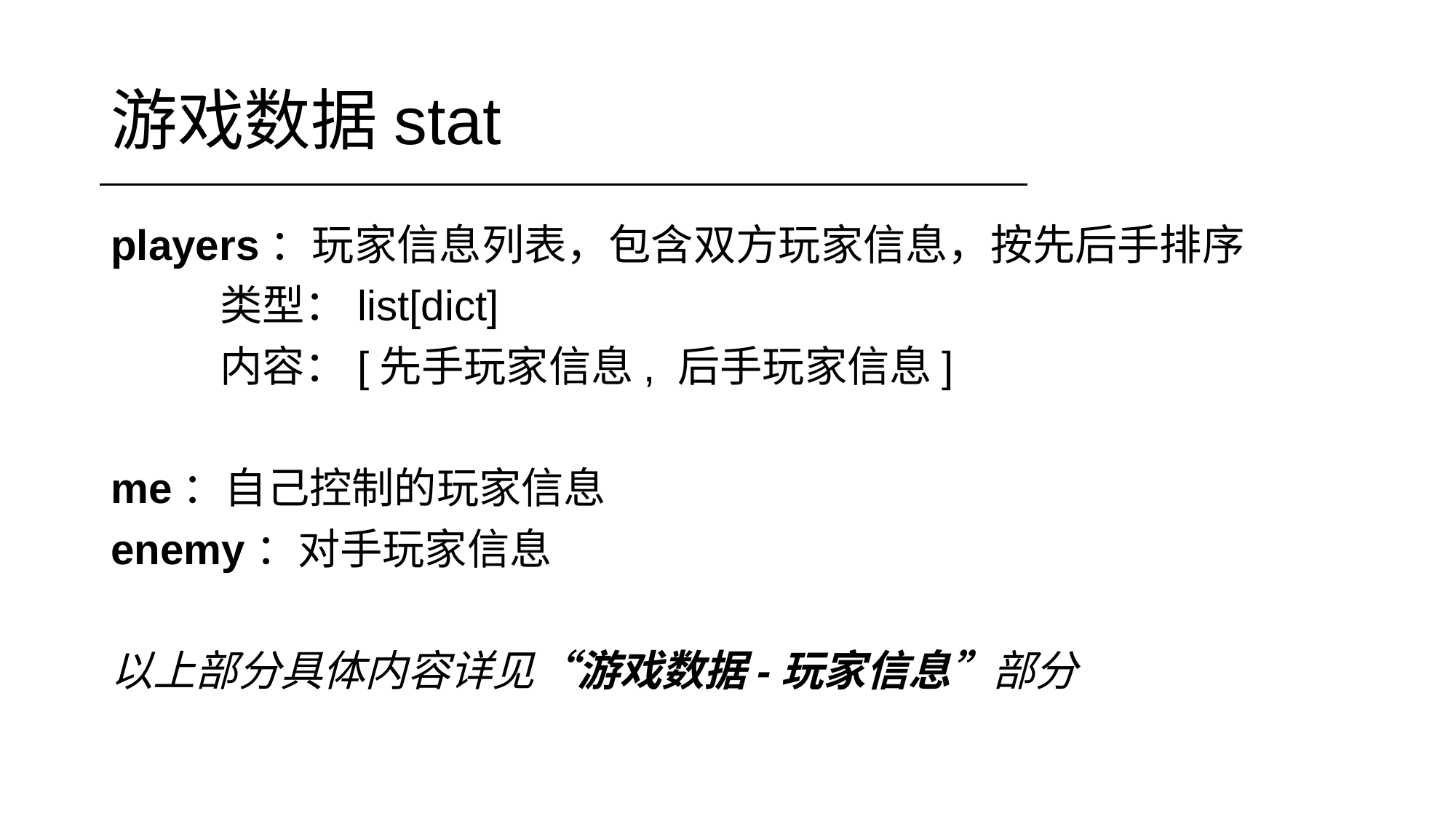

# 游戏数据stat
players：玩家信息列表，包含双方玩家信息，按先后手排序
	类型：list[dict]
	内容：[先手玩家信息, 后手玩家信息]

me：自己控制的玩家信息
enemy：对手玩家信息

以上部分具体内容详见“游戏数据-玩家信息”部分